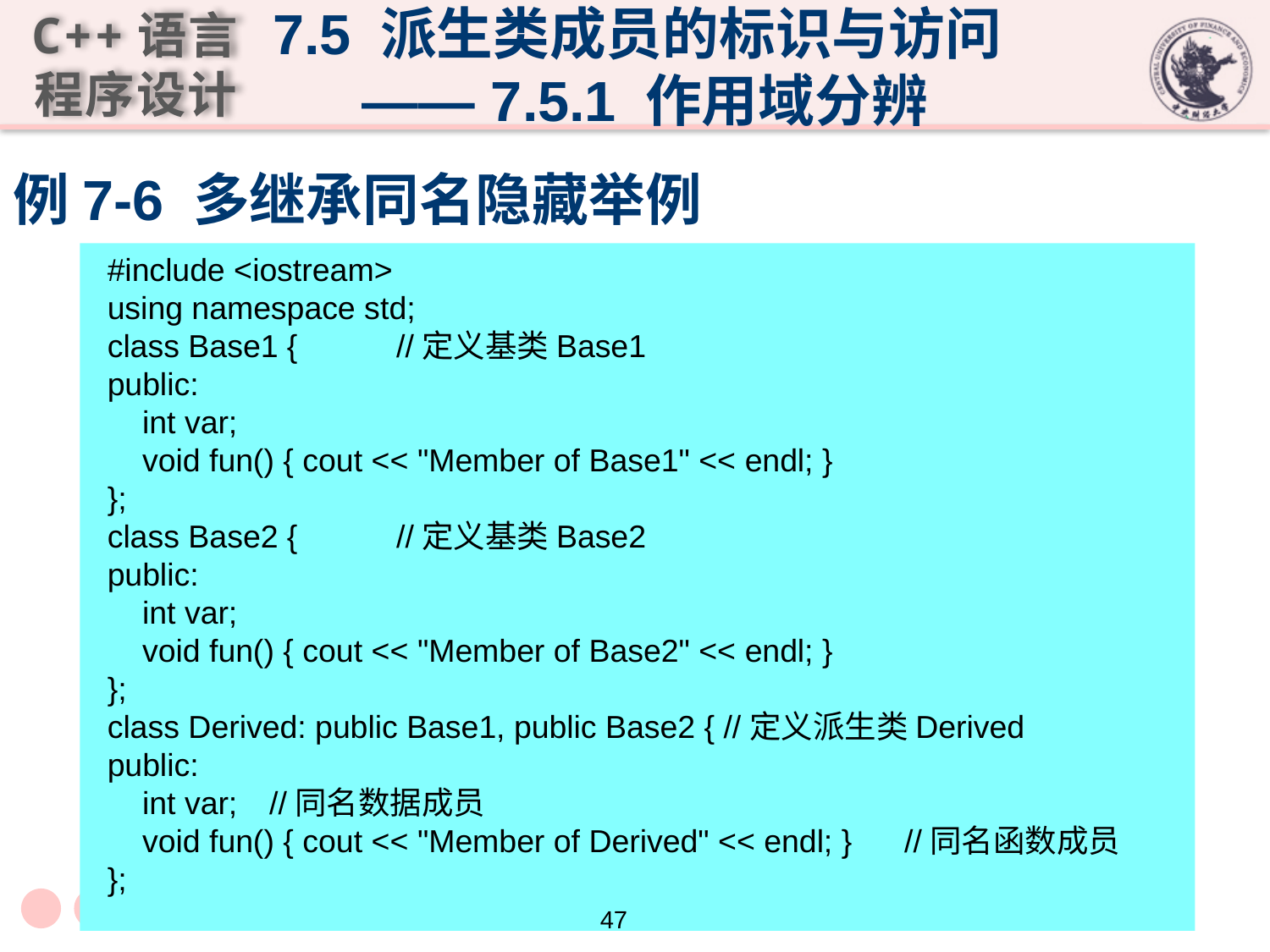

7.5 派生类成员的标识与访问
 —— 7.5.1 作用域分辨
# 例7-6 多继承同名隐藏举例
#include <iostream>
using namespace std;
class Base1 {	//定义基类Base1
public:
	int var;
	void fun() { cout << "Member of Base1" << endl; }
};
class Base2 {	//定义基类Base2
public:
	int var;
	void fun() { cout << "Member of Base2" << endl; }
};
class Derived: public Base1, public Base2 { //定义派生类Derived
public:
	int var;	//同名数据成员
	void fun() { cout << "Member of Derived" << endl; }	//同名函数成员
};
47